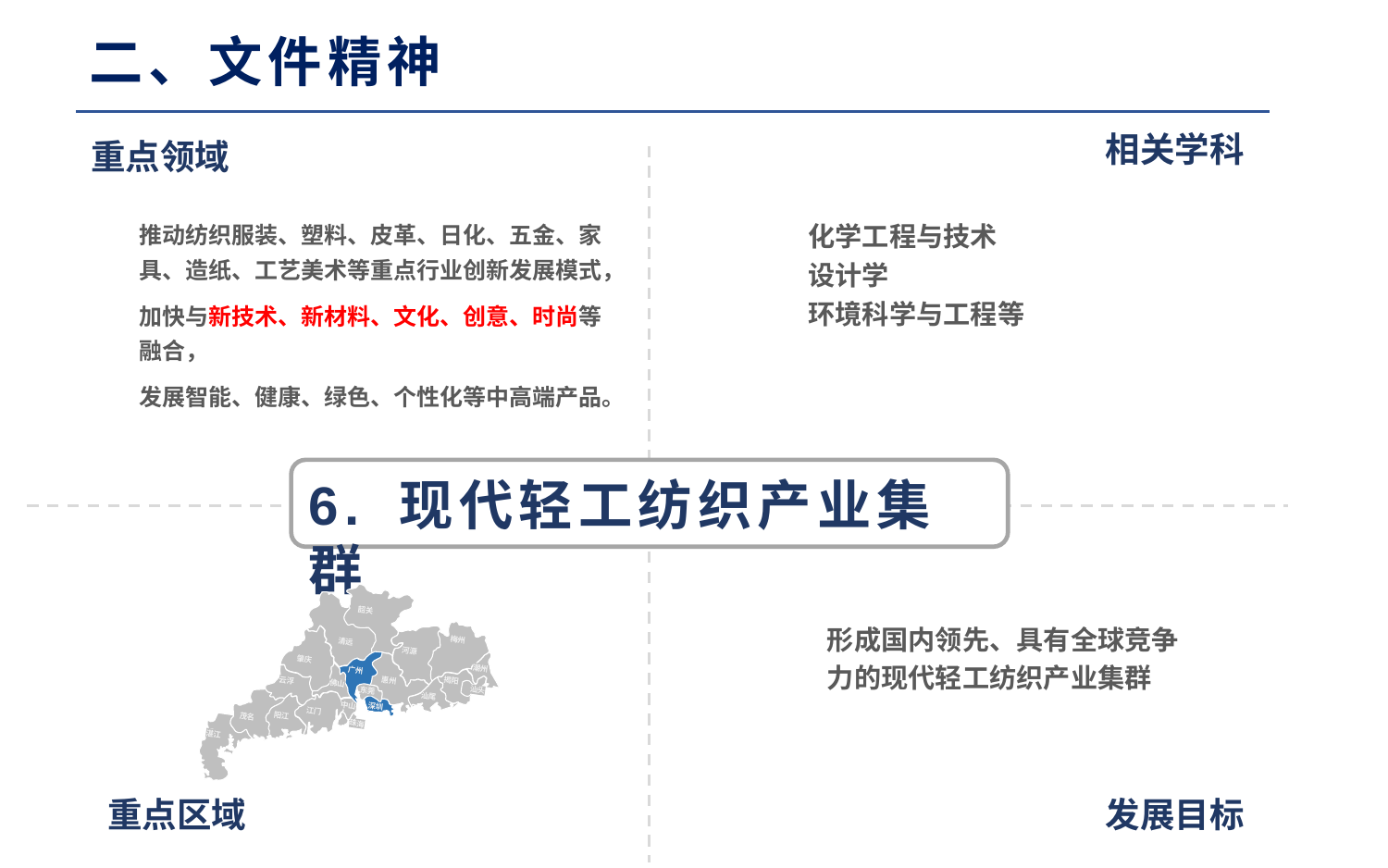

二、文件精神
相关学科
重点领域
推动纺织服装、塑料、皮革、日化、五金、家具、造纸、工艺美术等重点行业创新发展模式，
加快与新技术、新材料、文化、创意、时尚等融合，
发展智能、健康、绿色、个性化等中高端产品。
化学工程与技术
设计学
环境科学与工程等
6. 现代轻工纺织产业集群

韶关

梅州

清远
河源
潮州

肇庆
揭阳
广州

汕头
惠州

汕尾
佛山
东莞
云浮

深圳

中山

江门
珠海
阳江
茂名

湛江
形成国内领先、具有全球竞争力的现代轻工纺织产业集群
重点区域
发展目标